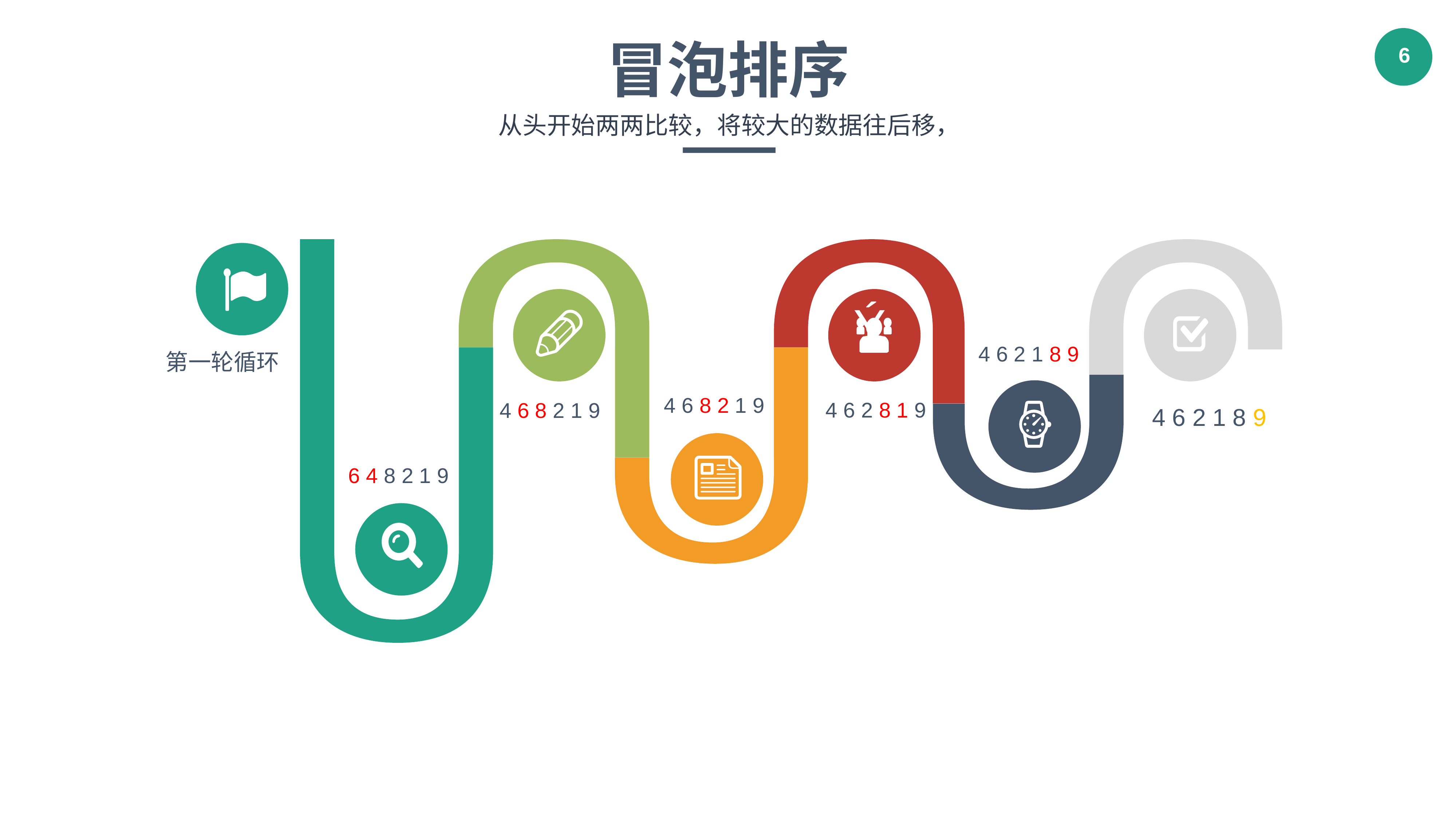

冒泡排序
从头开始两两比较，将较大的数据往后移，

Ý

4 6 2 1 8 9
第一轮循环

4 6 8 2 1 9
4 6 2 8 1 9
4 6 8 2 1 9
4 6 2 1 8 9

6 4 8 2 1 9